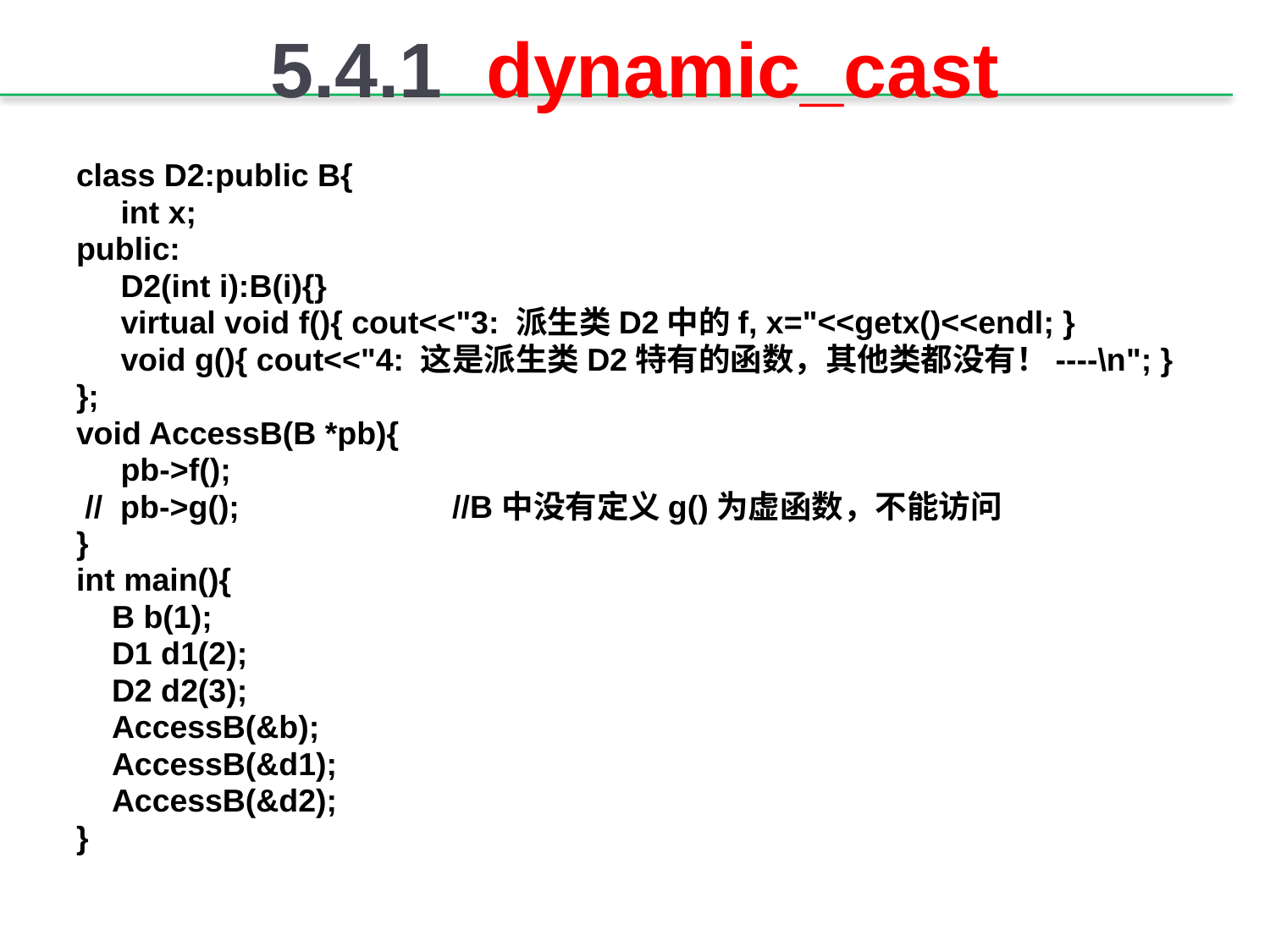

# 5.4.1  dynamic_cast
class D2:public B{
     int x;
public:
     D2(int i):B(i){}
     virtual void f(){ cout<<"3: 派生类D2中的f, x="<<getx()<<endl; }
     void g(){ cout<<"4: 这是派生类D2特有的函数，其他类都没有！----\n"; }
};
void AccessB(B *pb){
     pb->f();
 //  pb->g();                        //B中没有定义g()为虚函数，不能访问
}
int main(){
    B b(1);
    D1 d1(2);
    D2 d2(3);
    AccessB(&b);
    AccessB(&d1);
    AccessB(&d2);
}